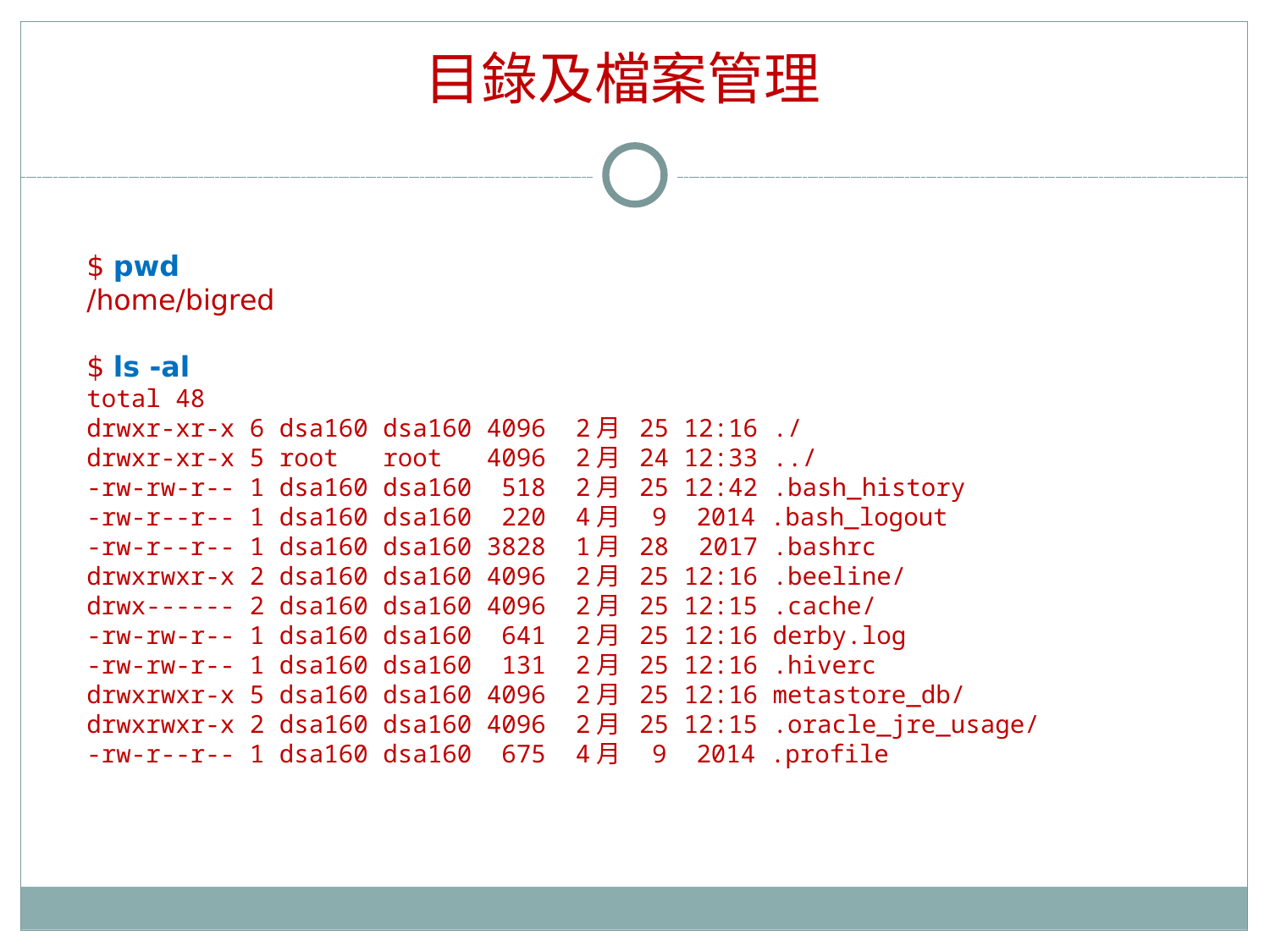

# 目錄及檔案管理
$ pwd
/home/bigred

$ ls -al
total 48
drwxr-xr-x 6 dsa160 dsa160 4096  2月 25 12:16 ./
drwxr-xr-x 5 root   root   4096  2月 24 12:33 ../
-rw-rw-r-- 1 dsa160 dsa160  518  2月 25 12:42 .bash_history
-rw-r--r-- 1 dsa160 dsa160  220  4月  9  2014 .bash_logout
-rw-r--r-- 1 dsa160 dsa160 3828  1月 28  2017 .bashrc
drwxrwxr-x 2 dsa160 dsa160 4096  2月 25 12:16 .beeline/
drwx------ 2 dsa160 dsa160 4096  2月 25 12:15 .cache/
-rw-rw-r-- 1 dsa160 dsa160  641  2月 25 12:16 derby.log
-rw-rw-r-- 1 dsa160 dsa160  131  2月 25 12:16 .hiverc
drwxrwxr-x 5 dsa160 dsa160 4096  2月 25 12:16 metastore_db/
drwxrwxr-x 2 dsa160 dsa160 4096  2月 25 12:15 .oracle_jre_usage/
-rw-r--r-- 1 dsa160 dsa160  675  4月  9  2014 .profile